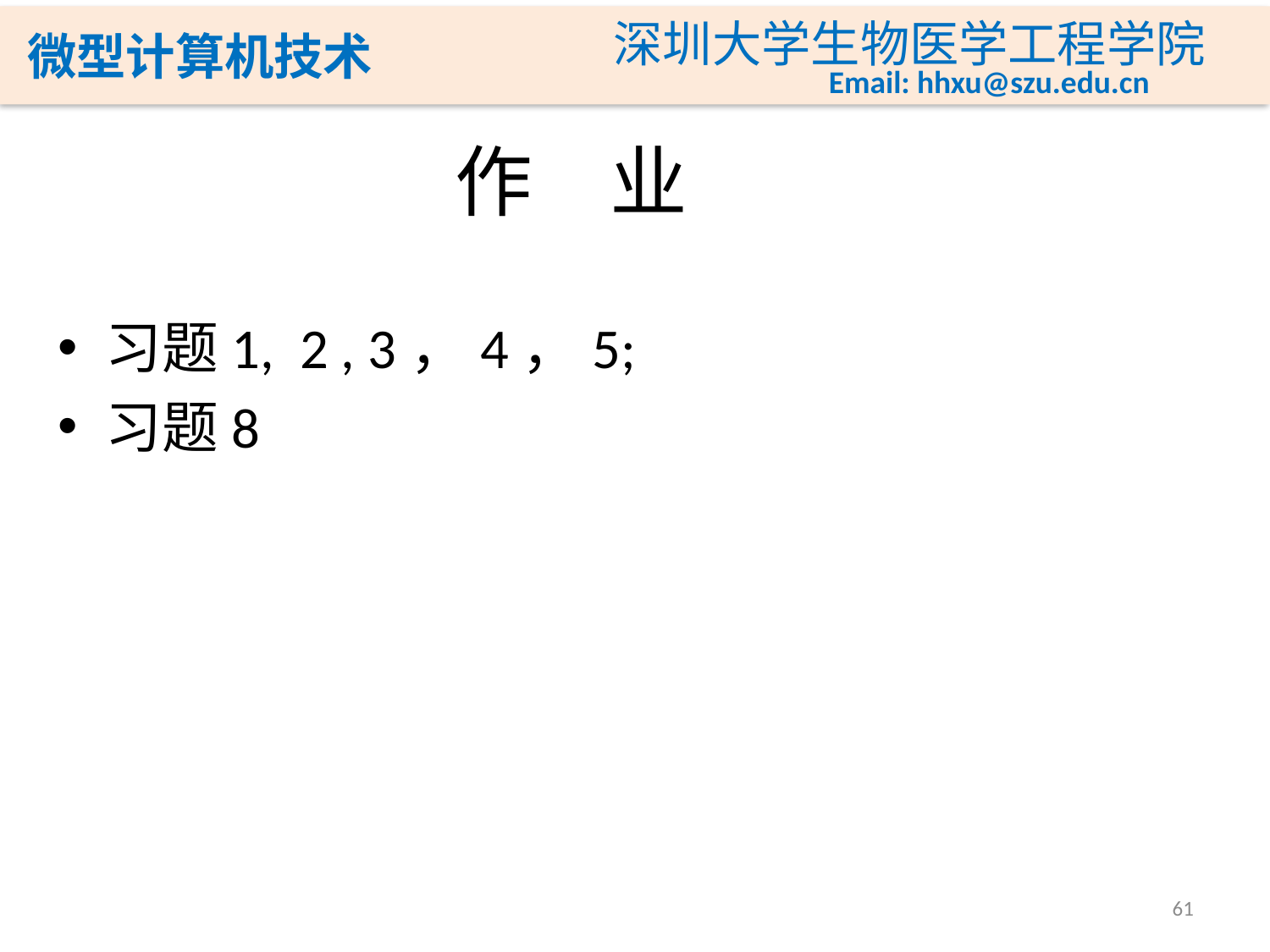

# 作　业
习题1,  2 , 3，4，5;
习题8
61